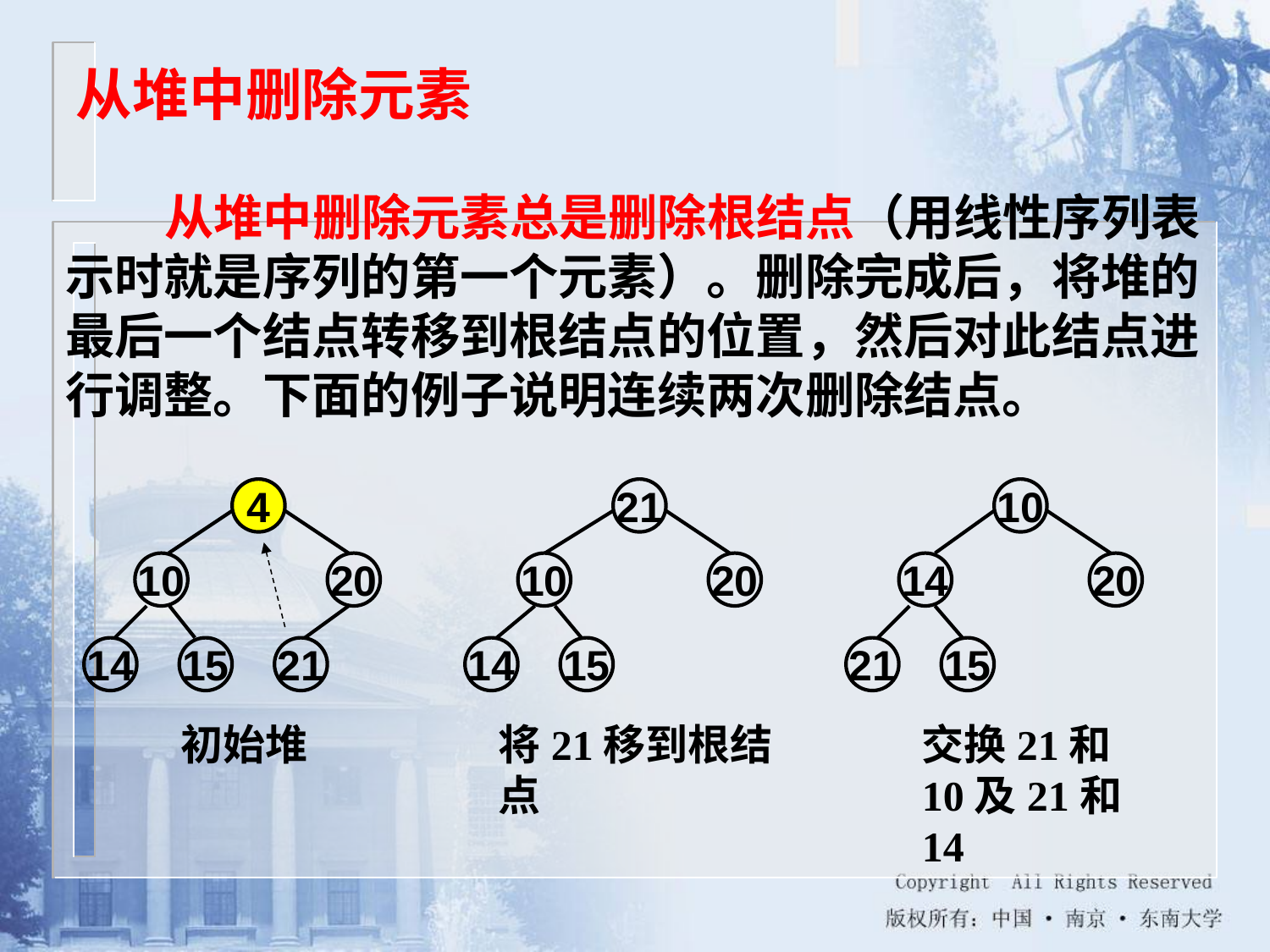

从堆中删除元素
从堆中删除元素总是删除根结点（用线性序列表示时就是序列的第一个元素）。删除完成后，将堆的最后一个结点转移到根结点的位置，然后对此结点进行调整。下面的例子说明连续两次删除结点。
4
21

10
20

14
15
10

14
20

21
15

10
20

14
15
21
初始堆
将21移到根结点
交换21和10及21和14